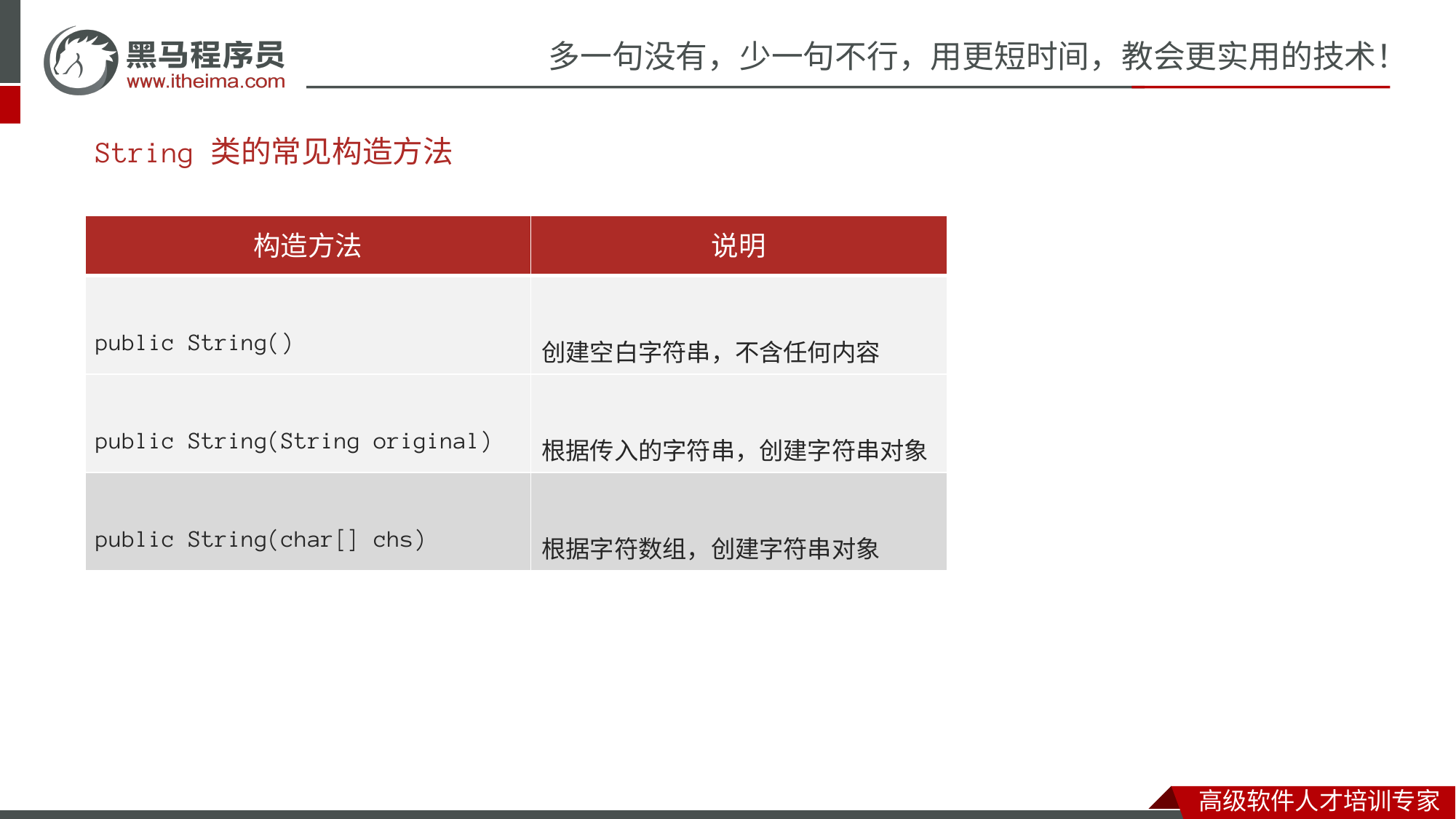

# String 类的常见构造方法
| 构造方法 | 说明 |
| --- | --- |
| public String() | 创建空白字符串，不含任何内容 |
| public String(String original) | 根据传入的字符串，创建字符串对象 |
| public String(char[] chs) | 根据字符数组，创建字符串对象 |